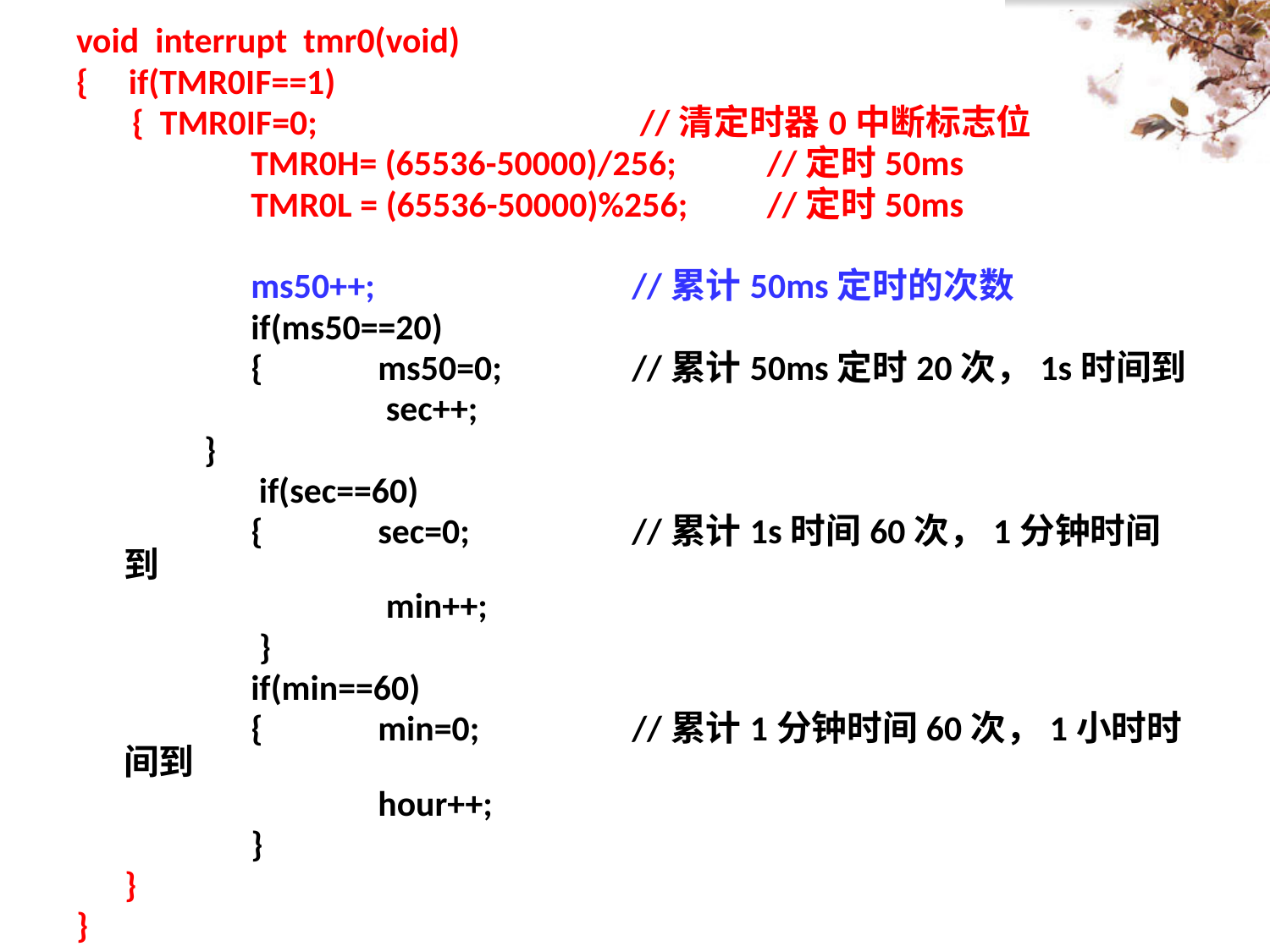

void  interrupt  tmr0(void)
{     if(TMR0IF==1)
   	 {  TMR0IF=0; 			 //清定时器0中断标志位
	  	TMR0H= (65536-50000)/256; 	 //定时50ms
		TMR0L = (65536-50000)%256; 	 //定时50ms

		ms50++;			//累计50ms定时的次数
		if(ms50==20)
        	{   	ms50=0;		//累计50ms定时20次，1s时间到
           		 sec++;
	          }
       	 if(sec==60)
        	{  	sec=0;		//累计1s时间60次，1分钟时间到
           		 min++;
        	 }
        	if(min==60)
        	{   	min=0;		//累计1分钟时间60次，1小时时间到
            		hour++;
         	}
      }
}